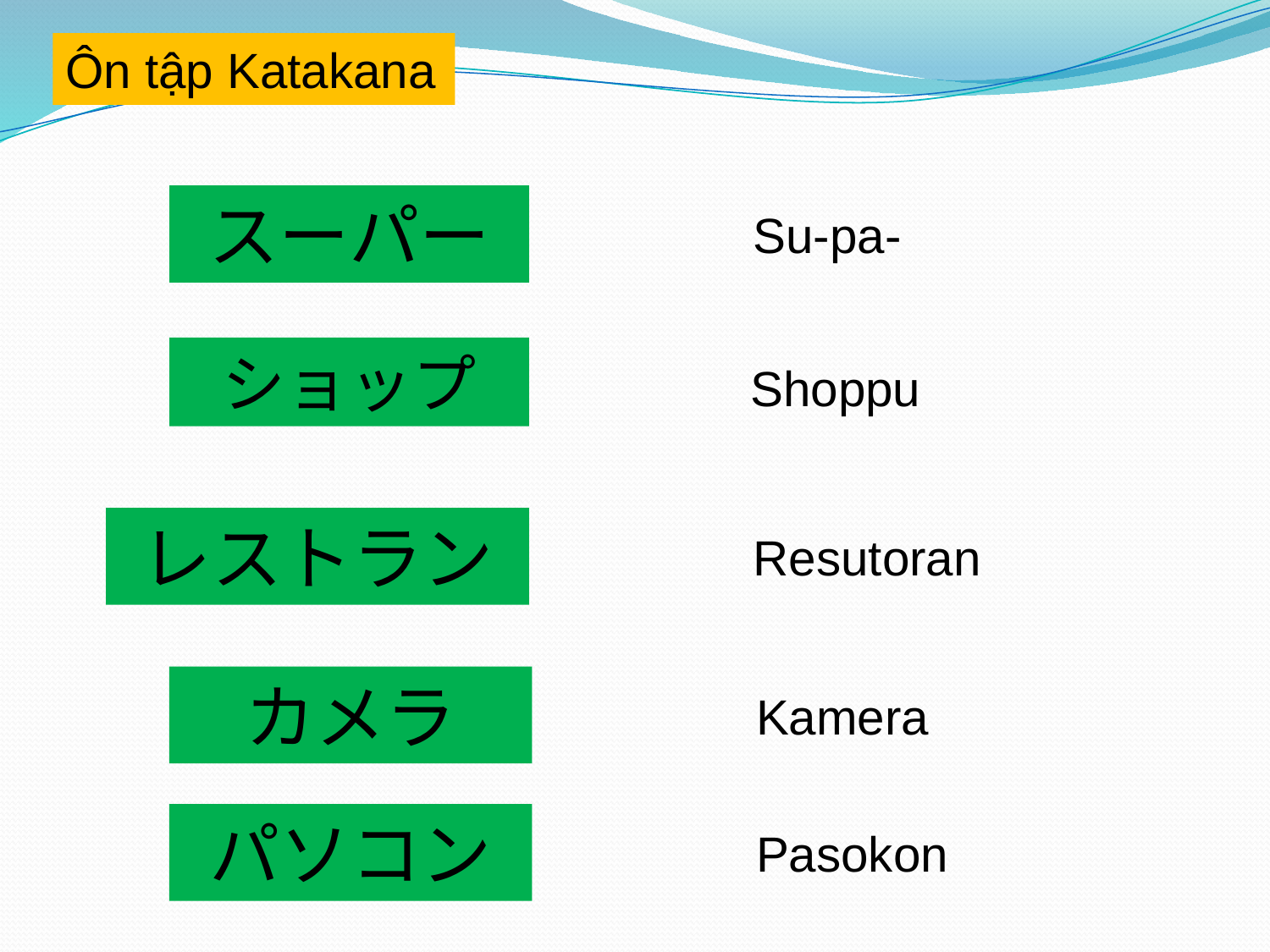

Ôn tập Katakana
スーパー
Su-pa-
ショップ
Shoppu
レストラン
Resutoran
カメラ
Kamera
パソコン
Pasokon